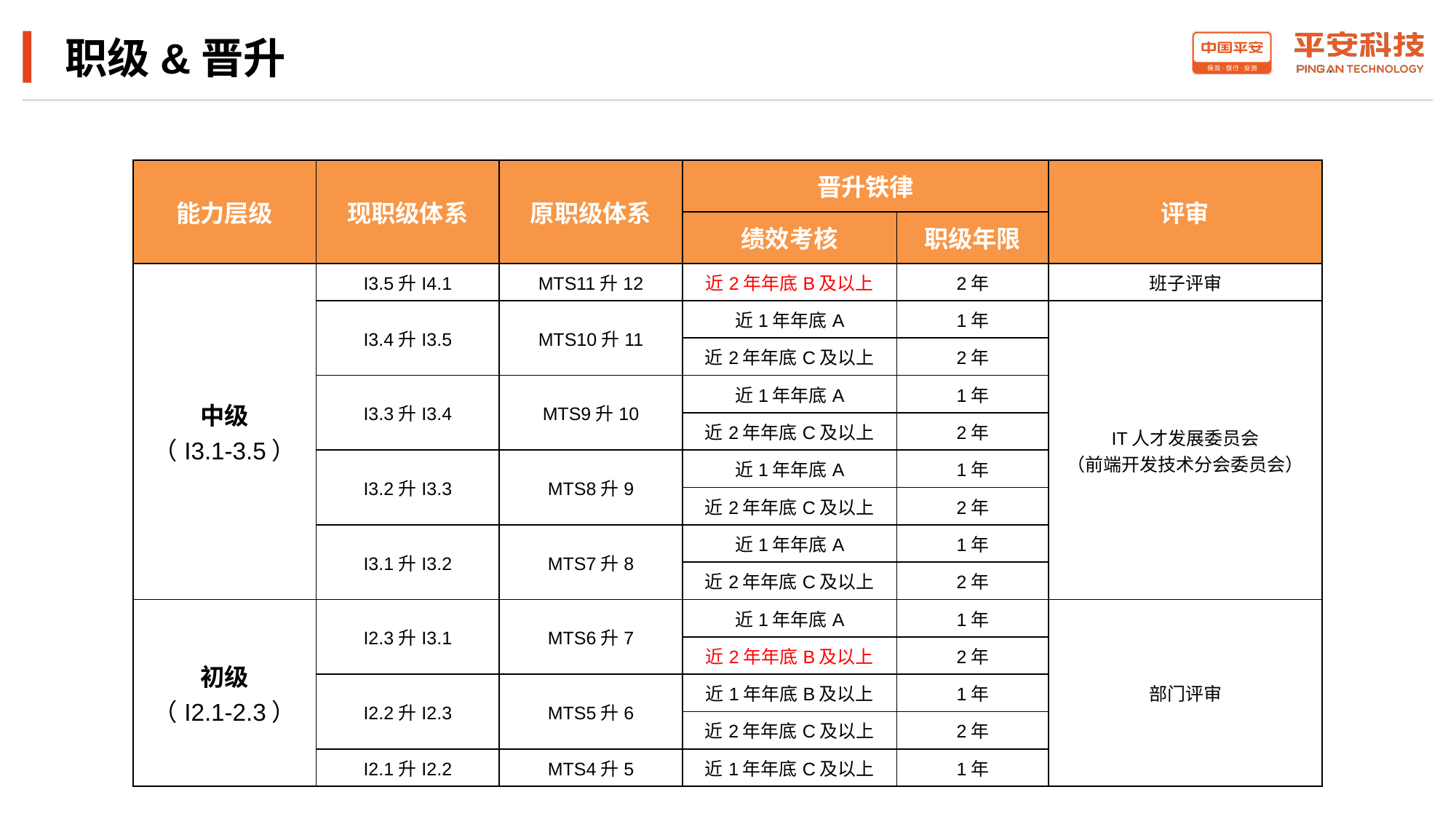

职级&晋升
| 能力层级 | 现职级体系 | 原职级体系 | 晋升铁律 |  | 评审 |
| --- | --- | --- | --- | --- | --- |
|  |  |  | 绩效考核 | 职级年限 |  |
| 中级 （I3.1-3.5） | I3.5升I4.1 | MTS11升12 | 近2年年底B及以上 | 2年 | 班子评审 |
|  | I3.4升I3.5 | MTS10升11 | 近1年年底A | 1年 | IT人才发展委员会 （前端开发技术分会委员会） |
|  |  |  | 近2年年底C及以上 | 2年 |  |
|  | I3.3升I3.4 | MTS9升10 | 近1年年底A | 1年 |  |
|  |  |  | 近2年年底C及以上 | 2年 |  |
|  | I3.2升I3.3 | MTS8升9 | 近1年年底A | 1年 |  |
|  |  |  | 近2年年底C及以上 | 2年 |  |
|  | I3.1升I3.2 | MTS7升8 | 近1年年底A | 1年 |  |
|  |  |  | 近2年年底C及以上 | 2年 |  |
| 初级 （I2.1-2.3） | I2.3升I3.1 | MTS6升7 | 近1年年底A | 1年 | 部门评审 |
|  |  |  | 近2年年底B及以上 | 2年 |  |
|  | I2.2升I2.3 | MTS5升6 | 近1年年底B及以上 | 1年 |  |
|  |  |  | 近2年年底C及以上 | 2年 |  |
|  | I2.1升I2.2 | MTS4升5 | 近1年年底C及以上 | 1年 |  |